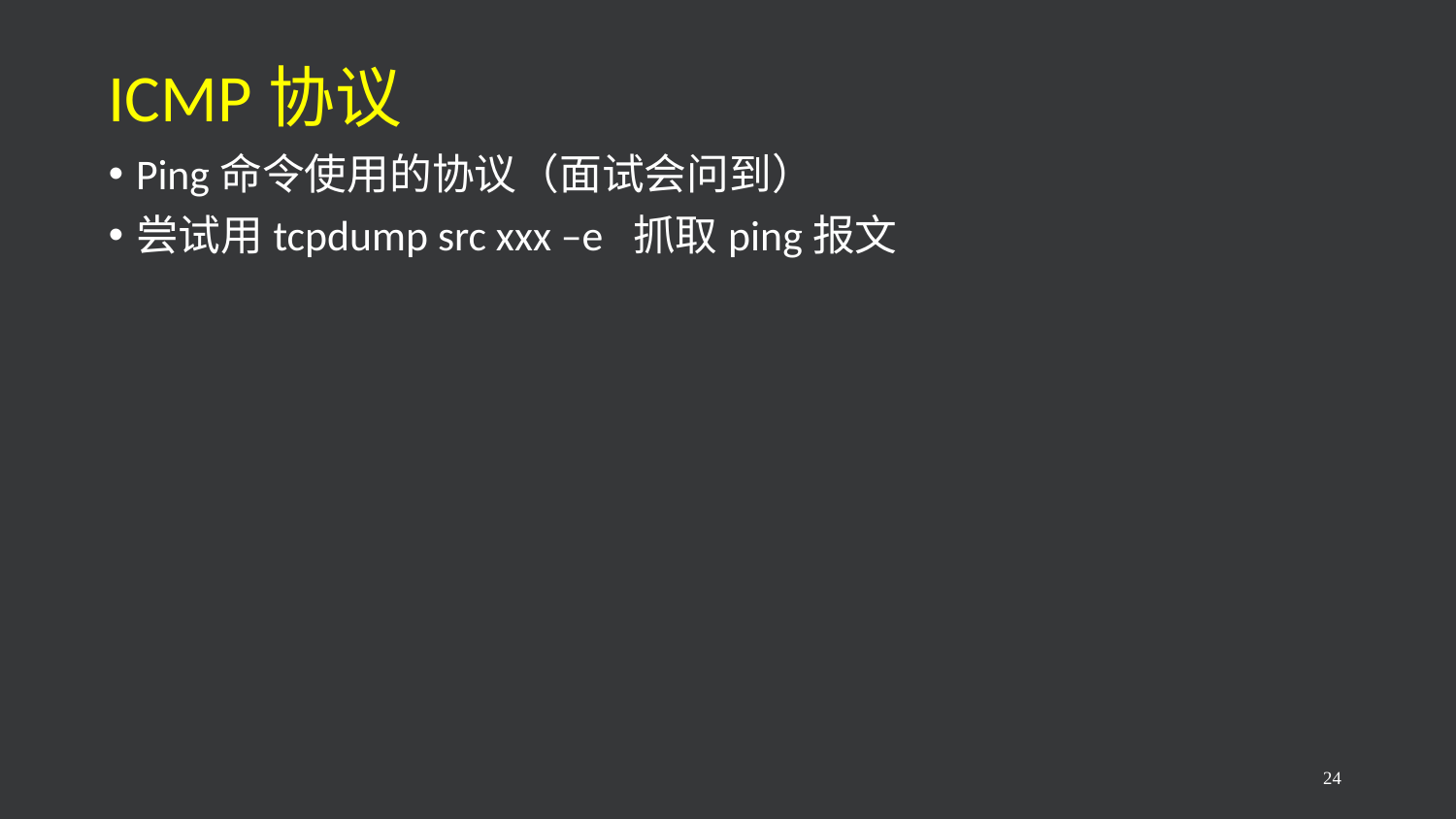

# ICMP协议
Ping命令使用的协议（面试会问到）
尝试用tcpdump src xxx –e  抓取ping报文

24